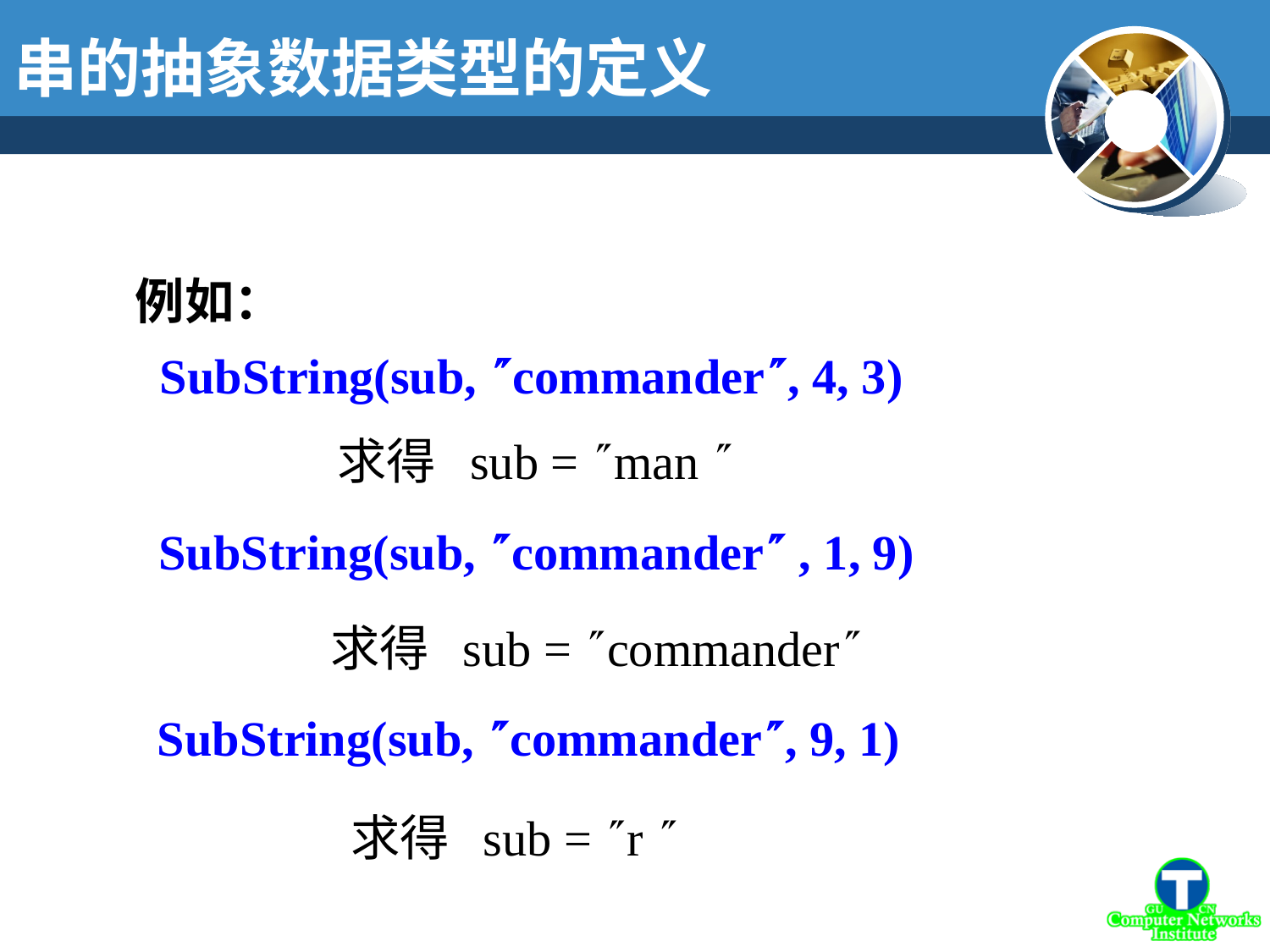

串的抽象数据类型的定义
例如：
  SubString(sub, ″commander″, 4, 3)
求得  sub = ″man ″
     SubString(sub, ″commander″ , 1, 9)
求得  sub = ″commander″
SubString(sub, ″commander″, 9, 1)
求得  sub = ″r ″